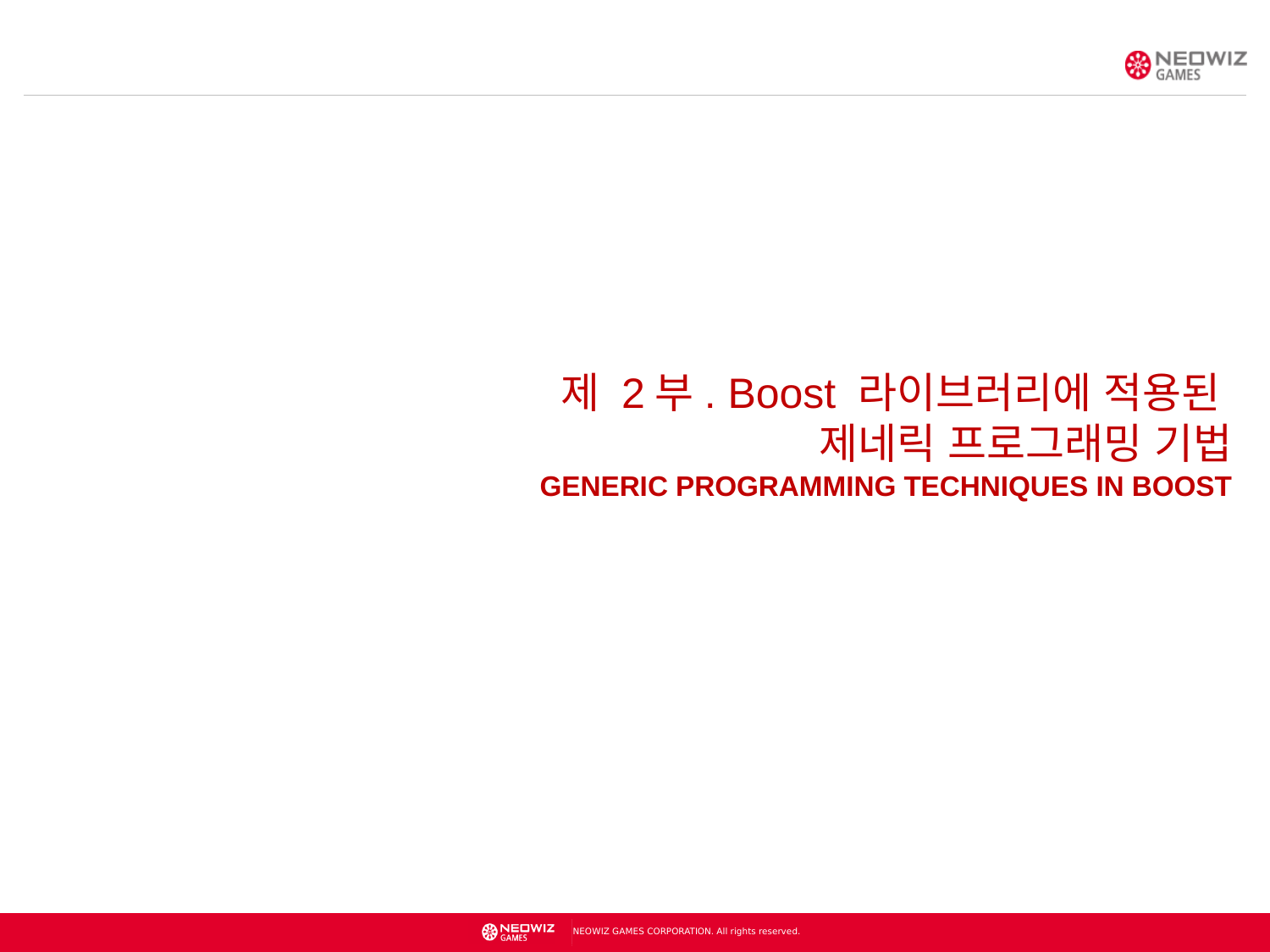

제 2부. Boost 라이브러리에 적용된
제네릭 프로그래밍 기법
 Generic Programming Techniques in boost